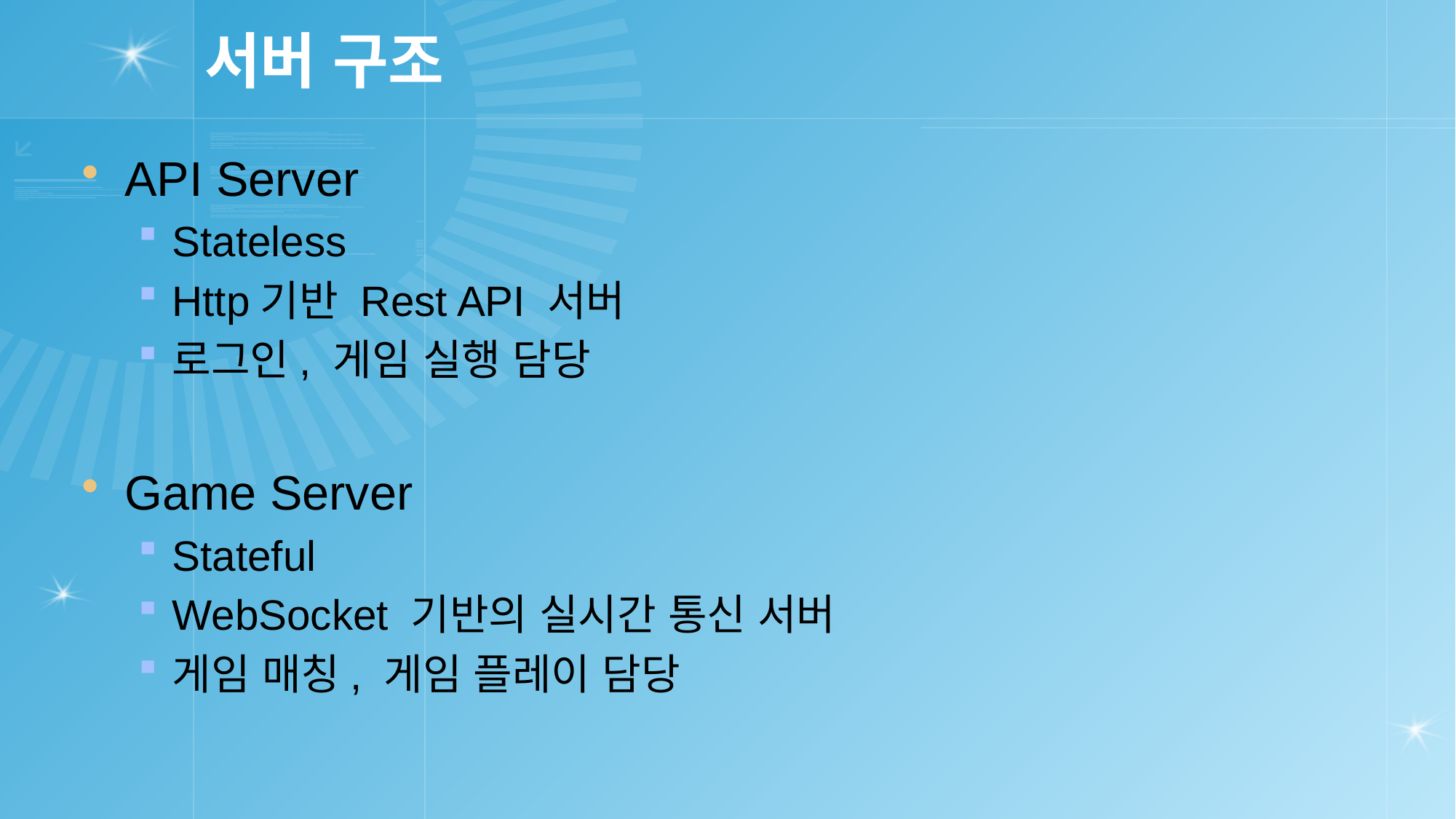

# 서버 구조
API Server
Stateless
Http기반 Rest API 서버
로그인, 게임 실행 담당

Game Server
Stateful
WebSocket 기반의 실시간 통신 서버
게임 매칭, 게임 플레이 담당